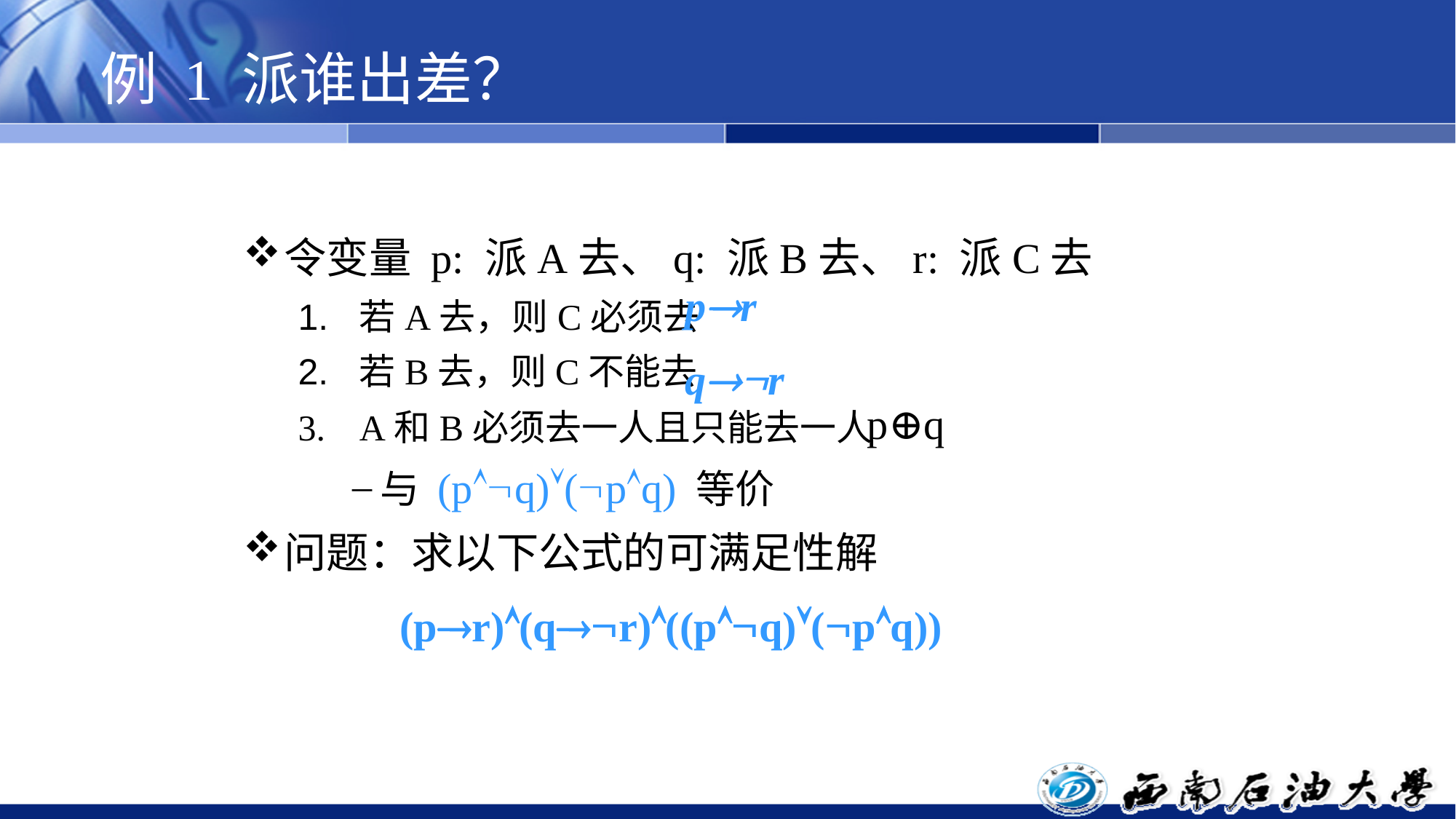

# 例 1 派谁出差？
令变量 p: 派A去、q: 派B去、r: 派C去
若A去，则C必须去
若B去，则C不能去
A和B必须去一人且只能去一人
与 (p∧¬q)∨(¬p∧q) 等价
问题：求以下公式的可满足性解
p→r
q→¬r
p⊕q
(p→r)∧(q→¬r)∧((p∧¬q)∨(¬p∧q))